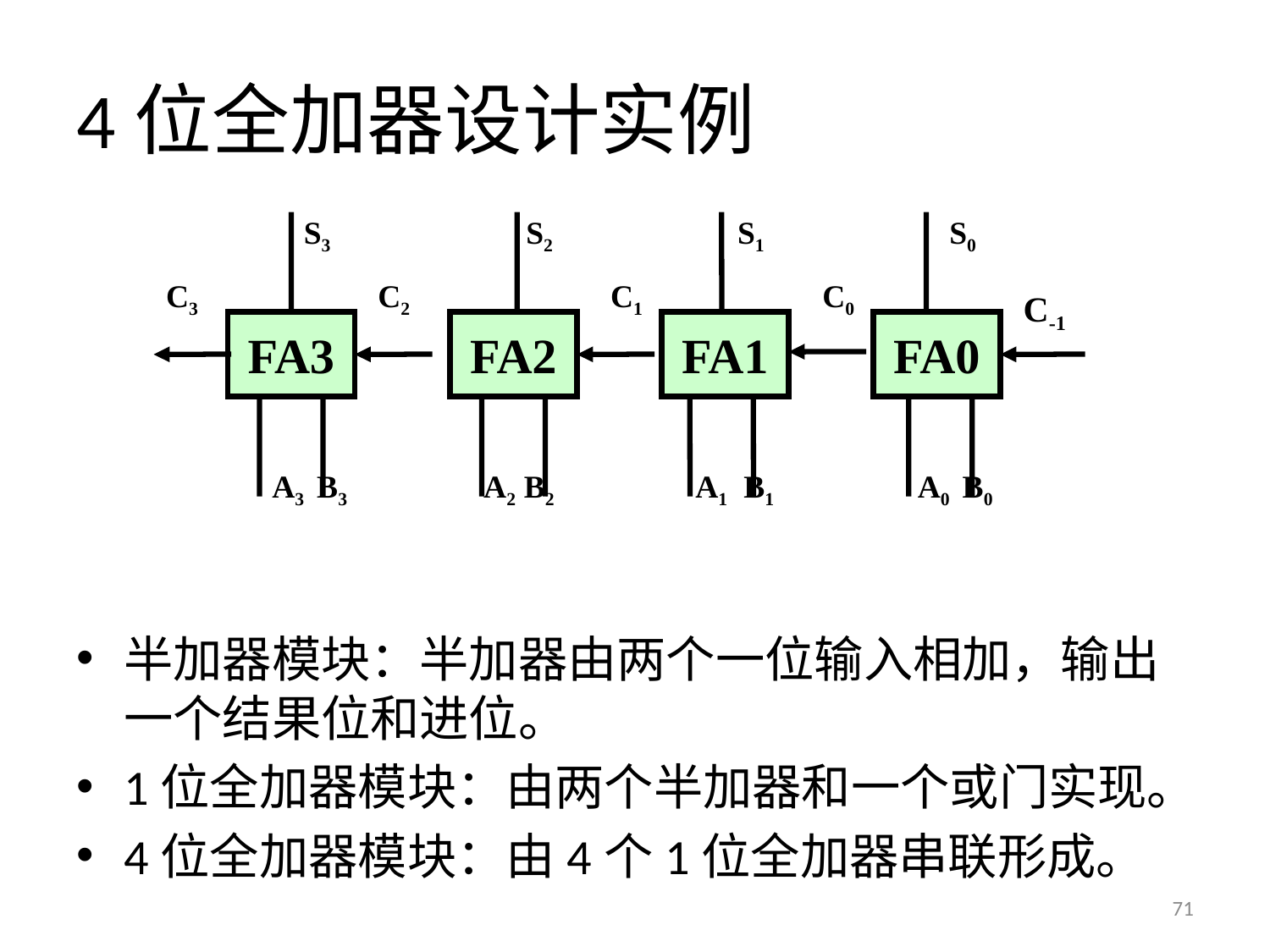

# 4位全加器设计实例
S3
S2
S1
S0

C3
C2
C1
C0
C-1
FA3
FA2
FA1
FA0

A3  B3
A2 B2
A1  B1
A0  B0

半加器模块：半加器由两个一位输入相加，输出一个结果位和进位。
1位全加器模块：由两个半加器和一个或门实现。
4位全加器模块：由4个1位全加器串联形成。
71